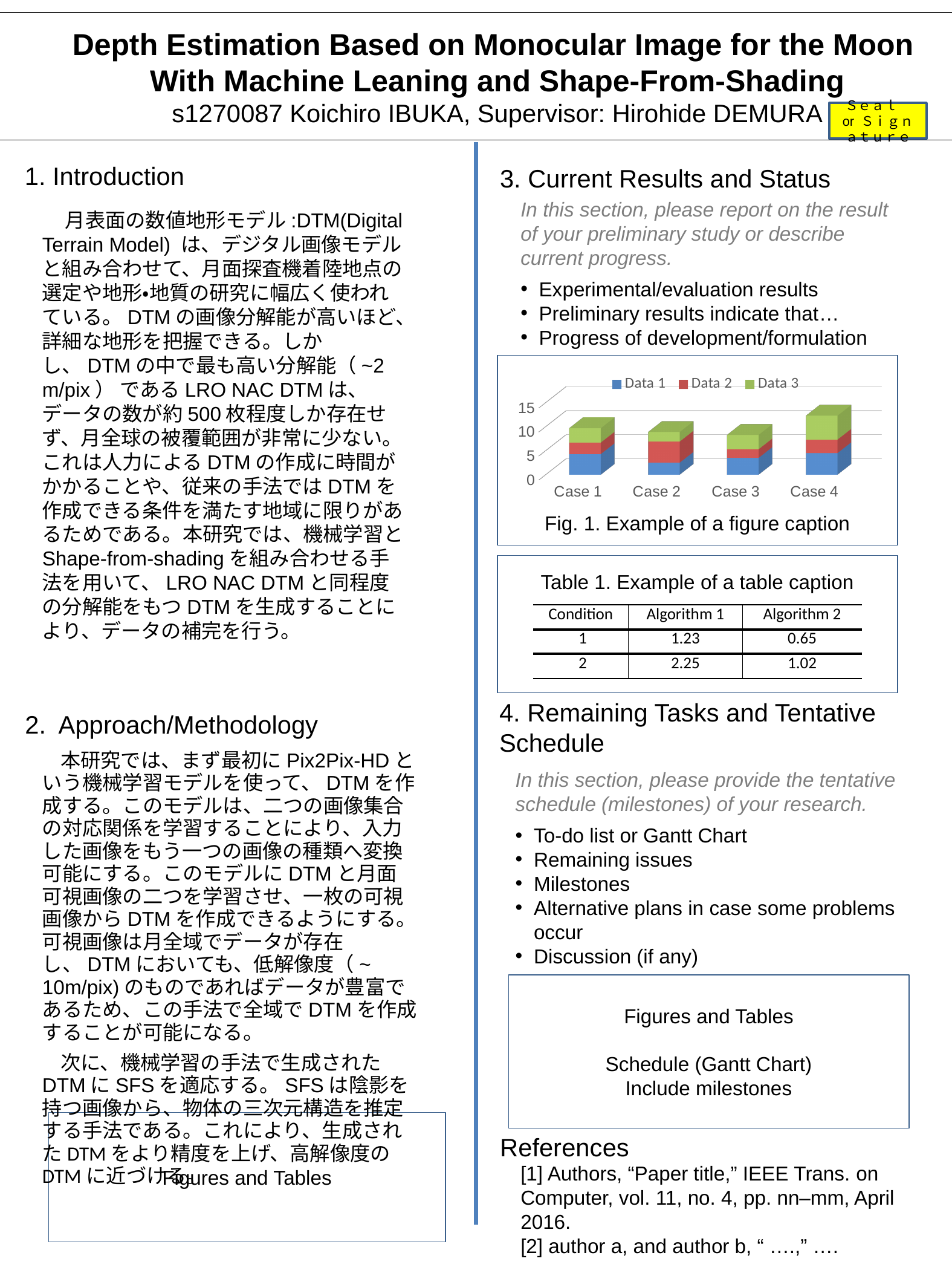

# Depth Estimation Based on Monocular Image for the Moon With Machine Leaning and Shape-From-Shading s1270087 Koichiro IBUKA, Supervisor: Hirohide DEMURA
Ｓｅａｌ
or Ｓｉｇｎａｔｕｒｅ
1. Introduction
3. Current Results and Status
In this section, please report on the result of your preliminary study or describe current progress.
Experimental/evaluation results
Preliminary results indicate that…
Progress of development/formulation

    月表面の数値地形モデル:DTM(Digital Terrain Model) は、デジタル画像モデルと組み合わせて、月面探査機着陸地点の選定や地形・地質の研究に幅広く使われている。DTMの画像分解能が高いほど、詳細な地形を把握できる。しかし、DTMの中で最も高い分解能（~2 m/pix） であるLRO NAC DTMは、データの数が約500枚程度しか存在せず、月全球の被覆範囲が非常に少ない。これは人力によるDTMの作成に時間がかかることや、従来の手法ではDTMを作成できる条件を満たす地域に限りがあるためである。本研究では、機械学習とShape-from-shadingを組み合わせる手法を用いて、LRO NAC DTMと同程度の分解能をもつDTMを生成することにより、データの補完を行う。

Fig. 1. Example of a figure caption

[unsupported chart]

Table 1. Example of a table caption

| Condition | Algorithm 1 | Algorithm 2 |
| --- | --- | --- |
| 1 | 1.23 | 0.65 |
| 2 | 2.25 | 1.02 |
2.  Approach/Methodology
4. Remaining Tasks and Tentative Schedule
   本研究では、まず最初にPix2Pix-HDという機械学習モデルを使って、DTMを作成する。このモデルは、二つの画像集合の対応関係を学習することにより、入力した画像をもう一つの画像の種類へ変換可能にする。このモデルにDTMと月面可視画像の二つを学習させ、一枚の可視画像からDTMを作成できるようにする。可視画像は月全域でデータが存在し、DTMにおいても、低解像度（~ 10m/pix)のものであればデータが豊富であるため、この手法で全域でDTMを作成することが可能になる。
   次に、機械学習の手法で生成されたDTMにSFSを適応する。SFSは陰影を持つ画像から、物体の三次元構造を推定する手法である。これにより、生成されたDTMをより精度を上げ、高解像度のDTMに近づける。
In this section, please provide the tentative schedule (milestones) of your research.
To-do list or Gantt Chart
Remaining issues
Milestones
Alternative plans in case some problems occur
Discussion (if any)
Figures and Tables

Schedule (Gantt Chart)
Include milestones
Figures and Tables
References
[1] Authors, “Paper title,” IEEE Trans. on Computer, vol. 11, no. 4, pp. nn–mm, April 2016.
[2] author a, and author b, “ ….,” ….